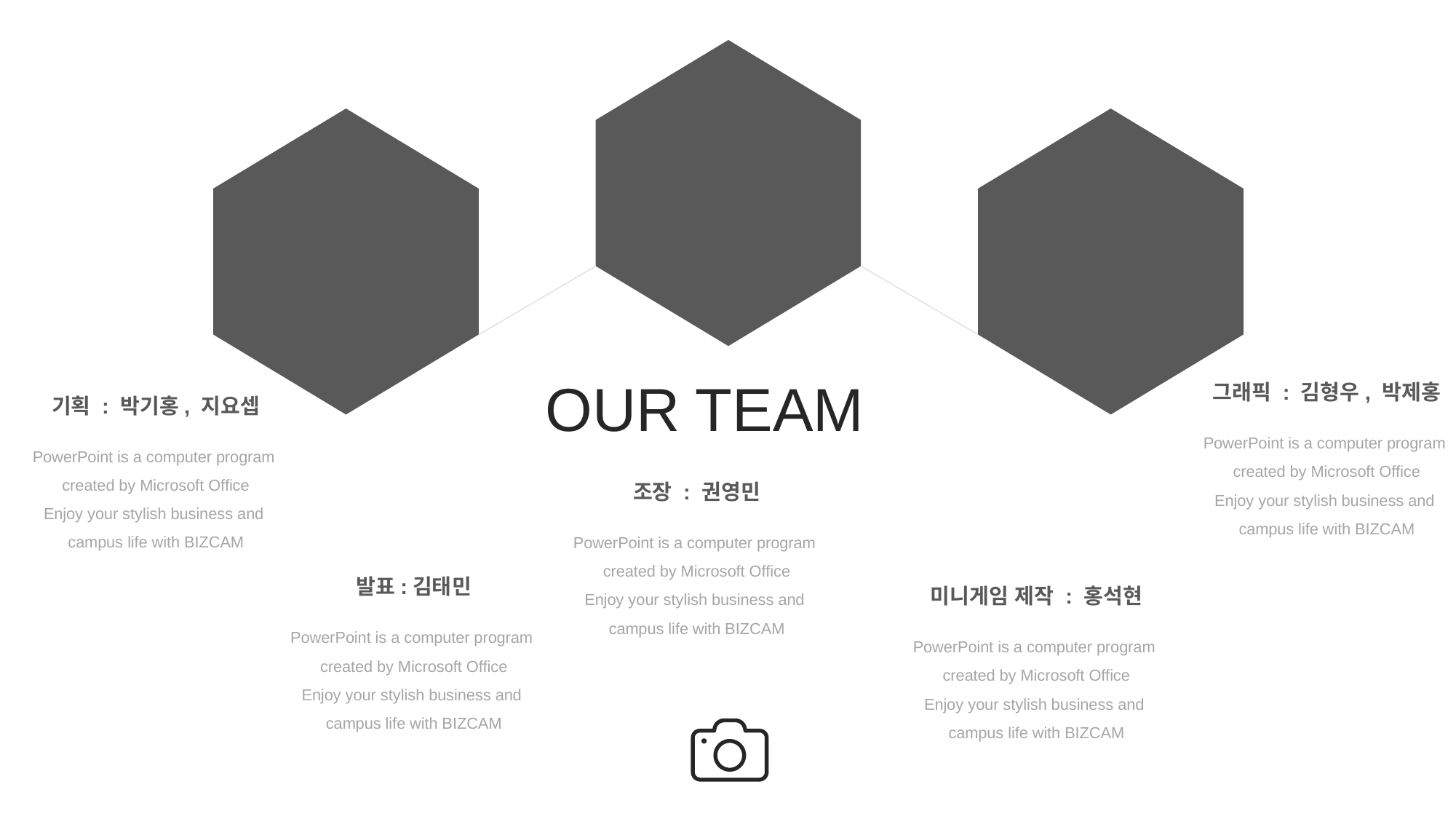

OUR TEAM
그래픽 : 김형우, 박제홍
PowerPoint is a computer program
created by Microsoft Office
Enjoy your stylish business and
campus life with BIZCAM
기획 : 박기홍, 지요셉
PowerPoint is a computer program
created by Microsoft Office
Enjoy your stylish business and
campus life with BIZCAM
조장 : 권영민
PowerPoint is a computer program
created by Microsoft Office
Enjoy your stylish business and
campus life with BIZCAM
미니게임 제작 : 홍석현
PowerPoint is a computer program
created by Microsoft Office
Enjoy your stylish business and
campus life with BIZCAM
발표:김태민
PowerPoint is a computer program
created by Microsoft Office
Enjoy your stylish business and
campus life with BIZCAM